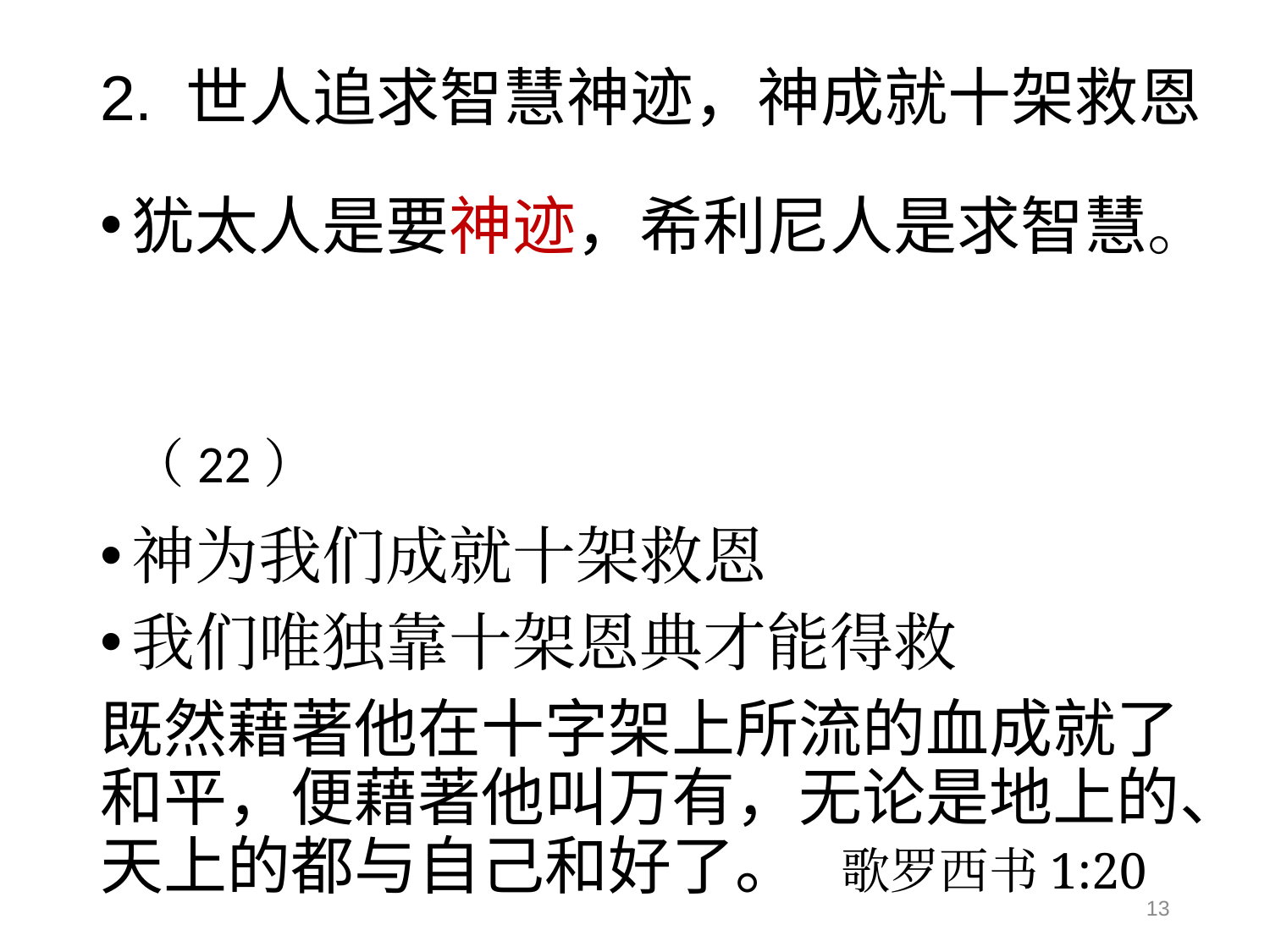

# 2. 世人追求智慧神迹，神成就十架救恩
犹太人是要神迹，希利尼人是求智慧。
							（22）
神为我们成就十架救恩
我们唯独靠十架恩典才能得救
既然藉著他在十字架上所流的血成就了和平，便藉著他叫万有，无论是地上的、天上的都与自己和好了。   歌罗西书1:20
13